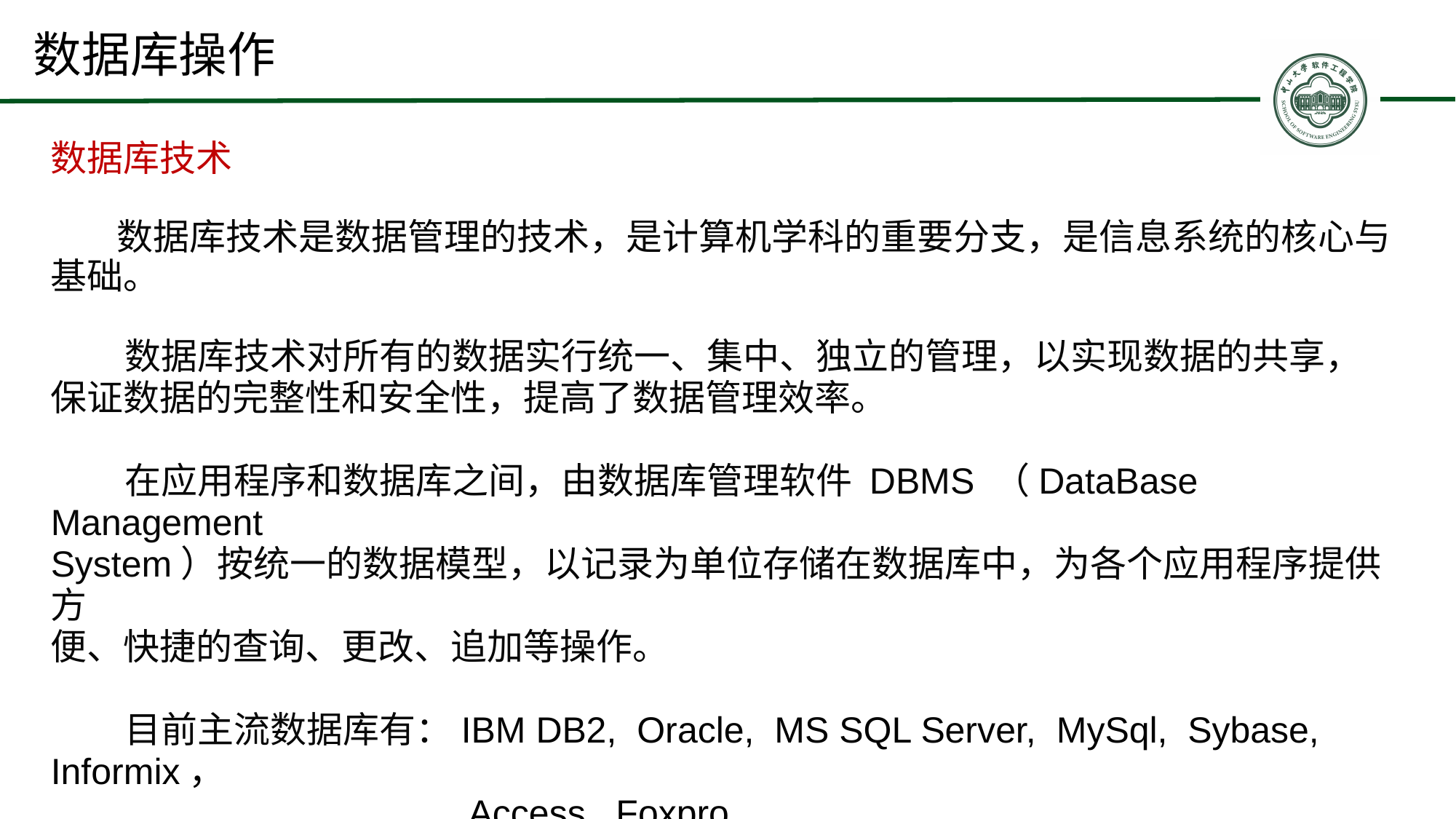

# 数据库操作
数据库技术

       数据库技术是数据管理的技术，是计算机学科的重要分支，是信息系统的核心与
基础。

        数据库技术对所有的数据实行统一、集中、独立的管理，以实现数据的共享，
保证数据的完整性和安全性，提高了数据管理效率。

        在应用程序和数据库之间，由数据库管理软件 DBMS （DataBase Management
System）按统一的数据模型，以记录为单位存储在数据库中，为各个应用程序提供方
便、快捷的查询、更改、追加等操作。

        目前主流数据库有：IBM DB2,  Oracle,  MS SQL Server,  MySql,  Sybase,   Informix，
                                         Access,  Foxpro